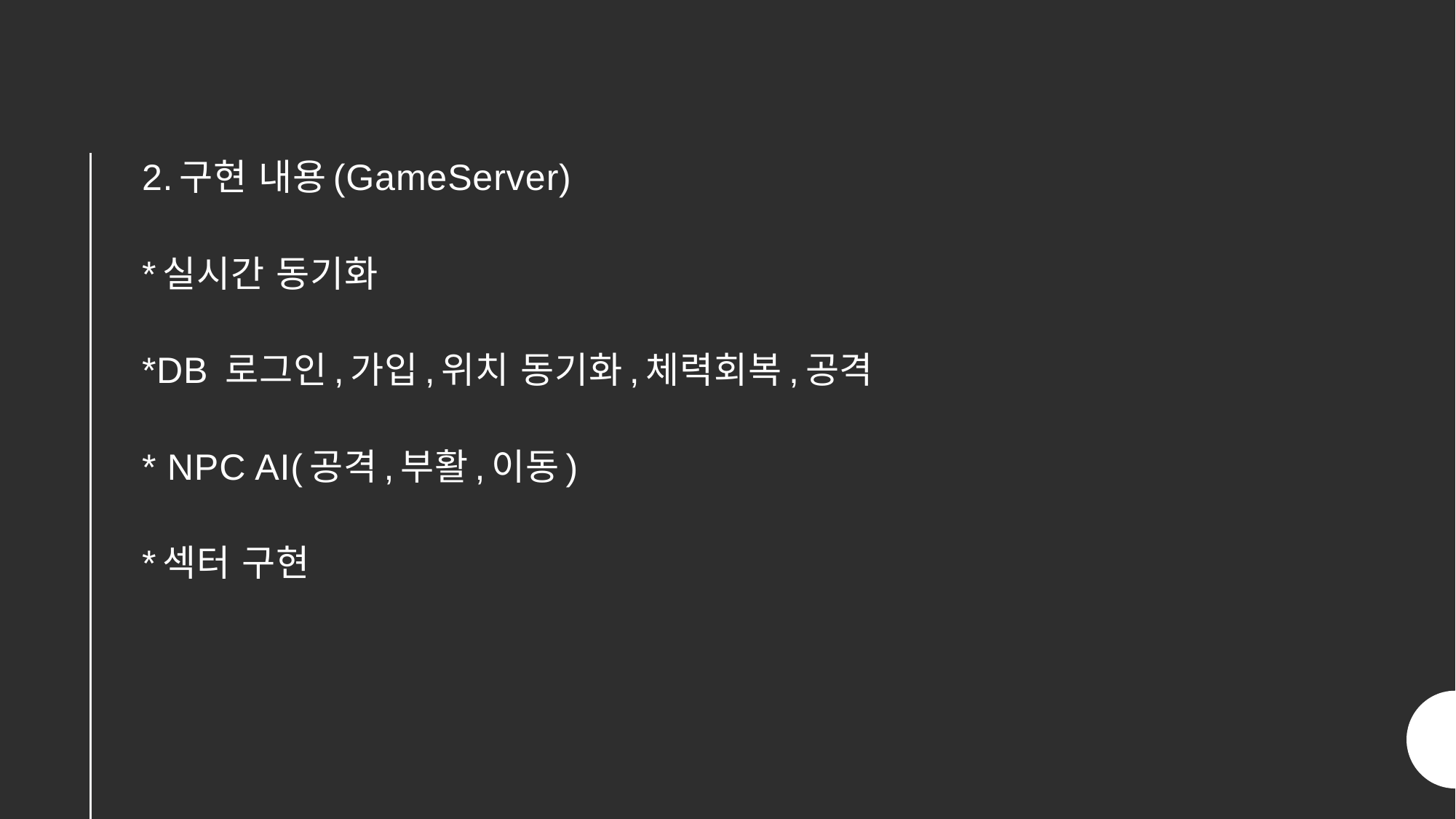

# 2.구현 내용(GameServer) *실시간 동기화 *DB 로그인,가입,위치 동기화,체력회복,공격 * NPC AI(공격,부활,이동) *섹터 구현